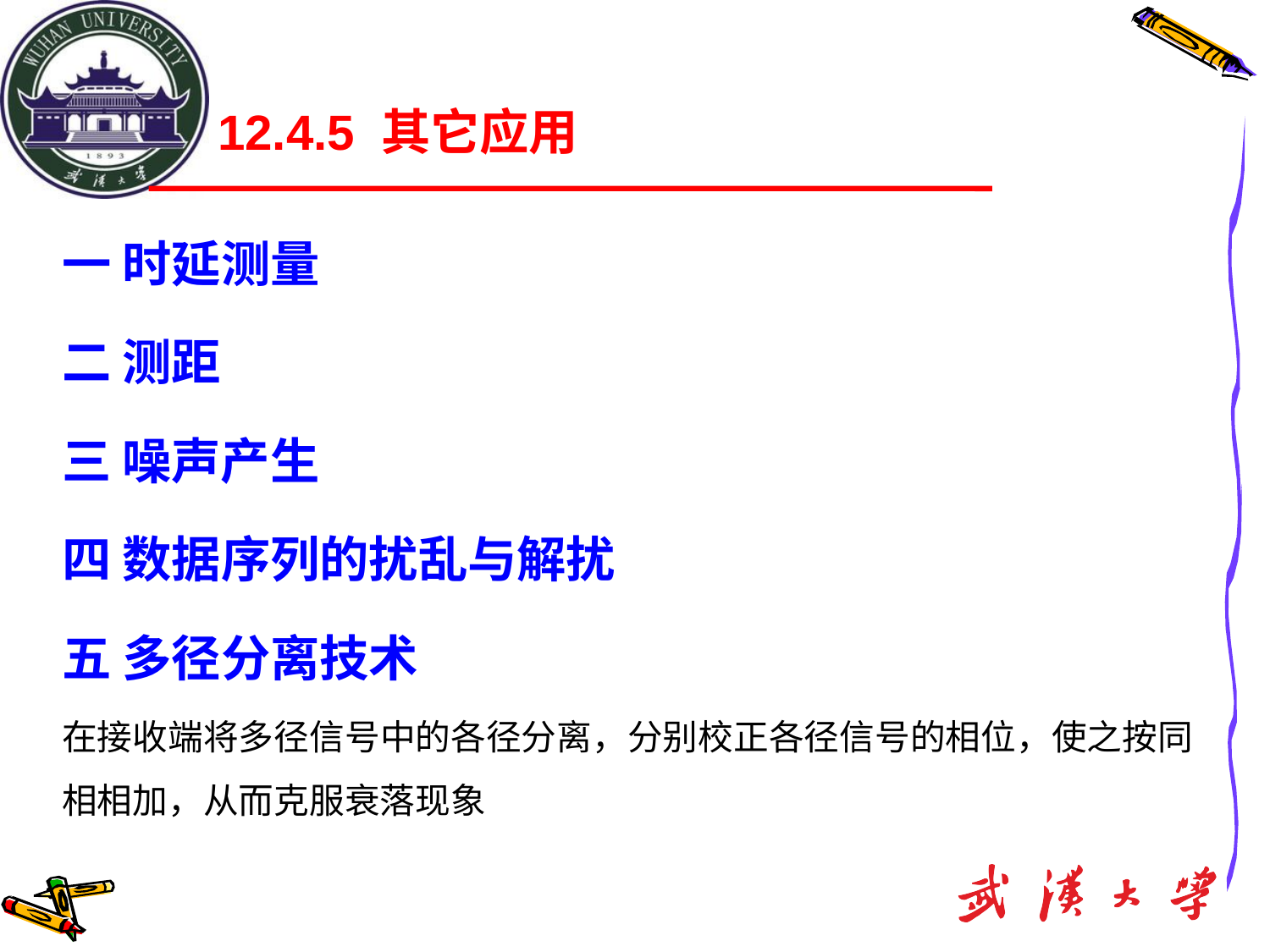

# 12.4.5 其它应用
一 时延测量
二 测距
三 噪声产生
四 数据序列的扰乱与解扰
五 多径分离技术
在接收端将多径信号中的各径分离，分别校正各径信号的相位，使之按同相相加，从而克服衰落现象